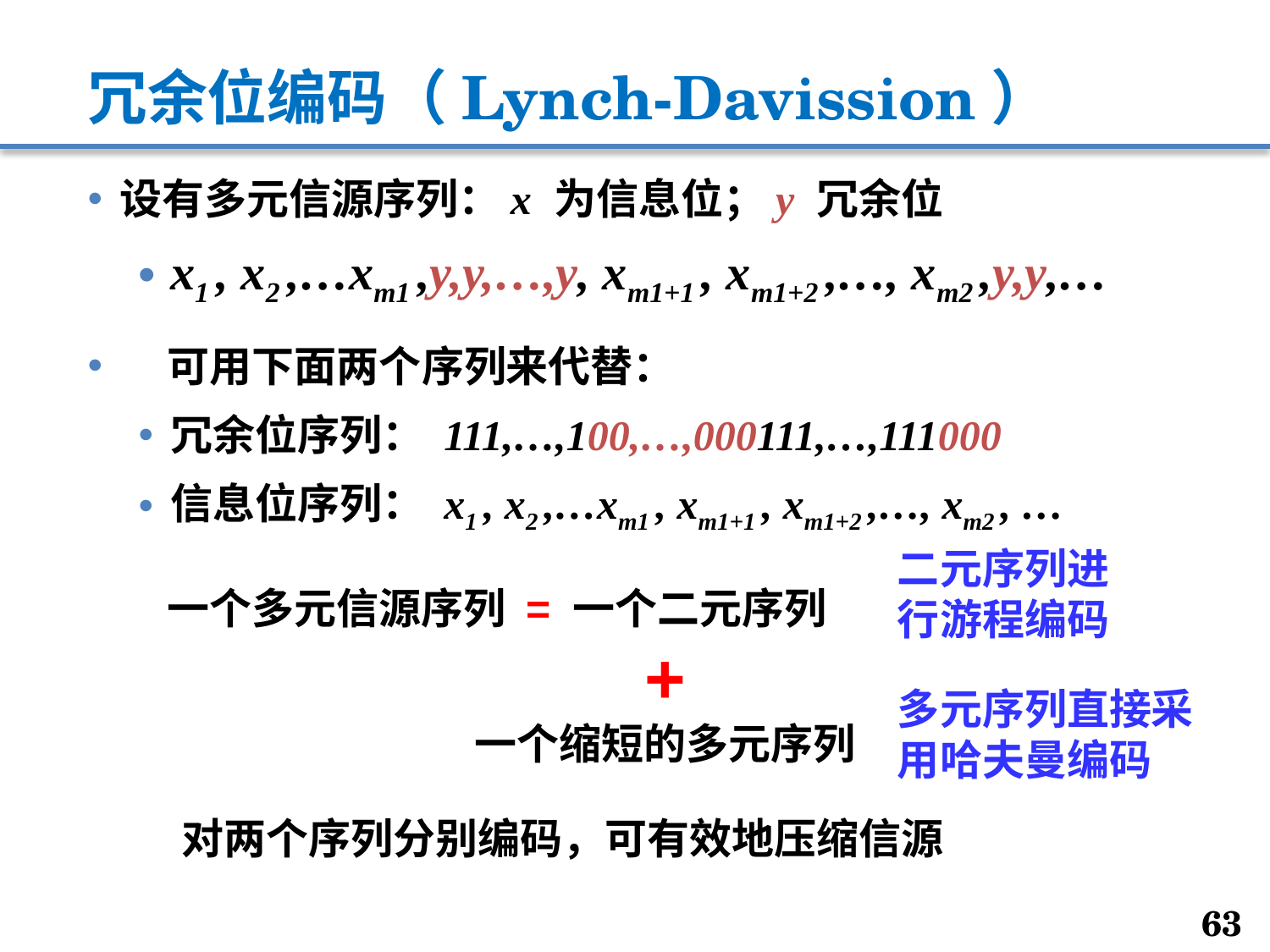

# 冗余位编码（Lynch-Davission）
设有多元信源序列：x 为信息位；y 冗余位
x1 , x2 ,…xm1 ,y,y,…,y, xm1+1 , xm1+2 ,…, xm2 ,y,y,…
    可用下面两个序列来代替：
冗余位序列： 111,…,100,…,000111,…,111000
信息位序列： x1 , x2 ,…xm1 , xm1+1 , xm1+2 ,…, xm2 , …
二元序列进行游程编码
一个多元信源序列 = 一个二元序列
+
一个缩短的多元序列
多元序列直接采用哈夫曼编码
对两个序列分别编码，可有效地压缩信源
63